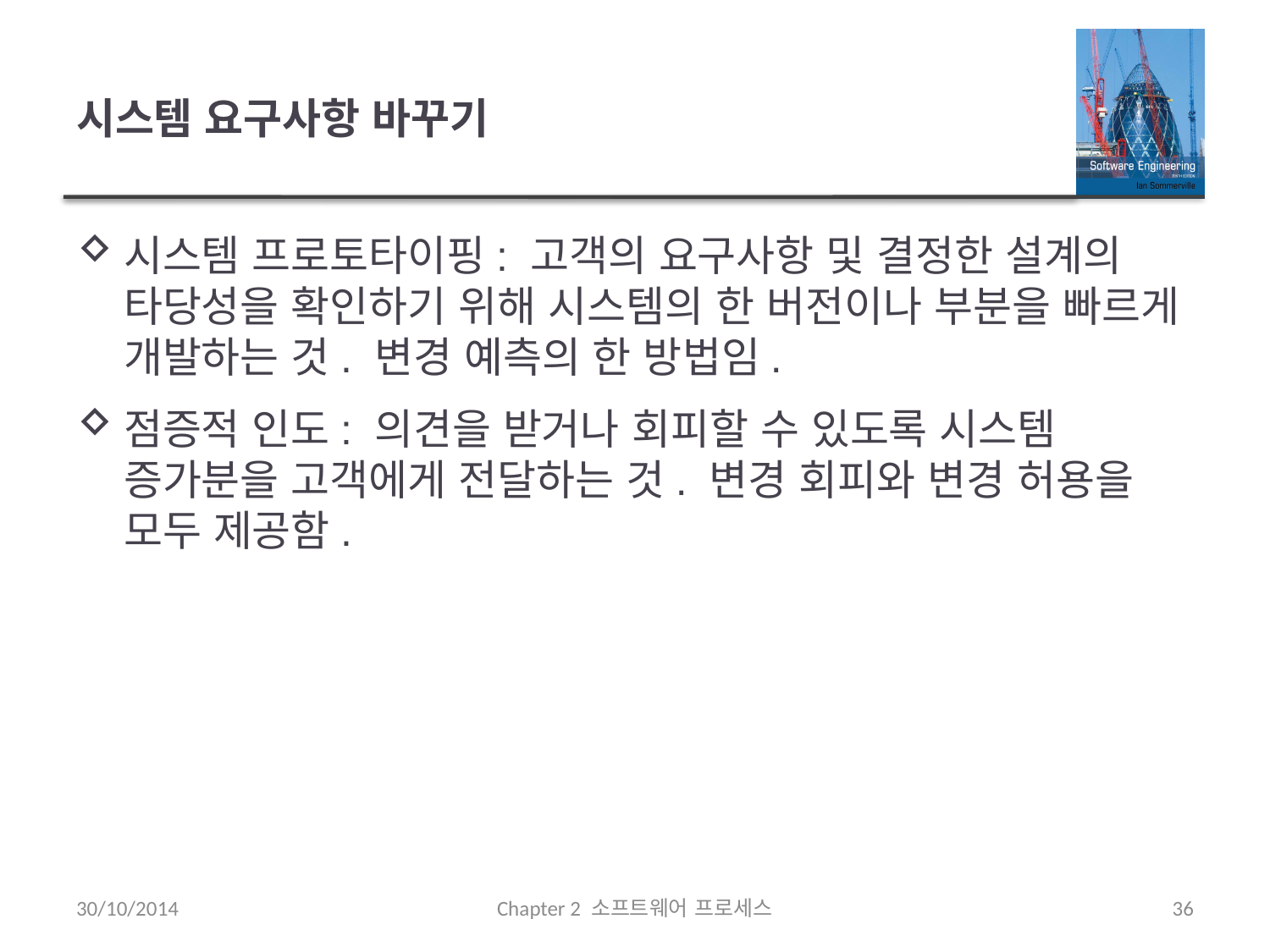

# 시스템 요구사항 바꾸기
시스템 프로토타이핑: 고객의 요구사항 및 결정한 설계의 타당성을 확인하기 위해 시스템의 한 버전이나 부분을 빠르게 개발하는 것. 변경 예측의 한 방법임.
점증적 인도: 의견을 받거나 회피할 수 있도록 시스템 증가분을 고객에게 전달하는 것. 변경 회피와 변경 허용을 모두 제공함.
30/10/2014
Chapter 2 소프트웨어 프로세스
36